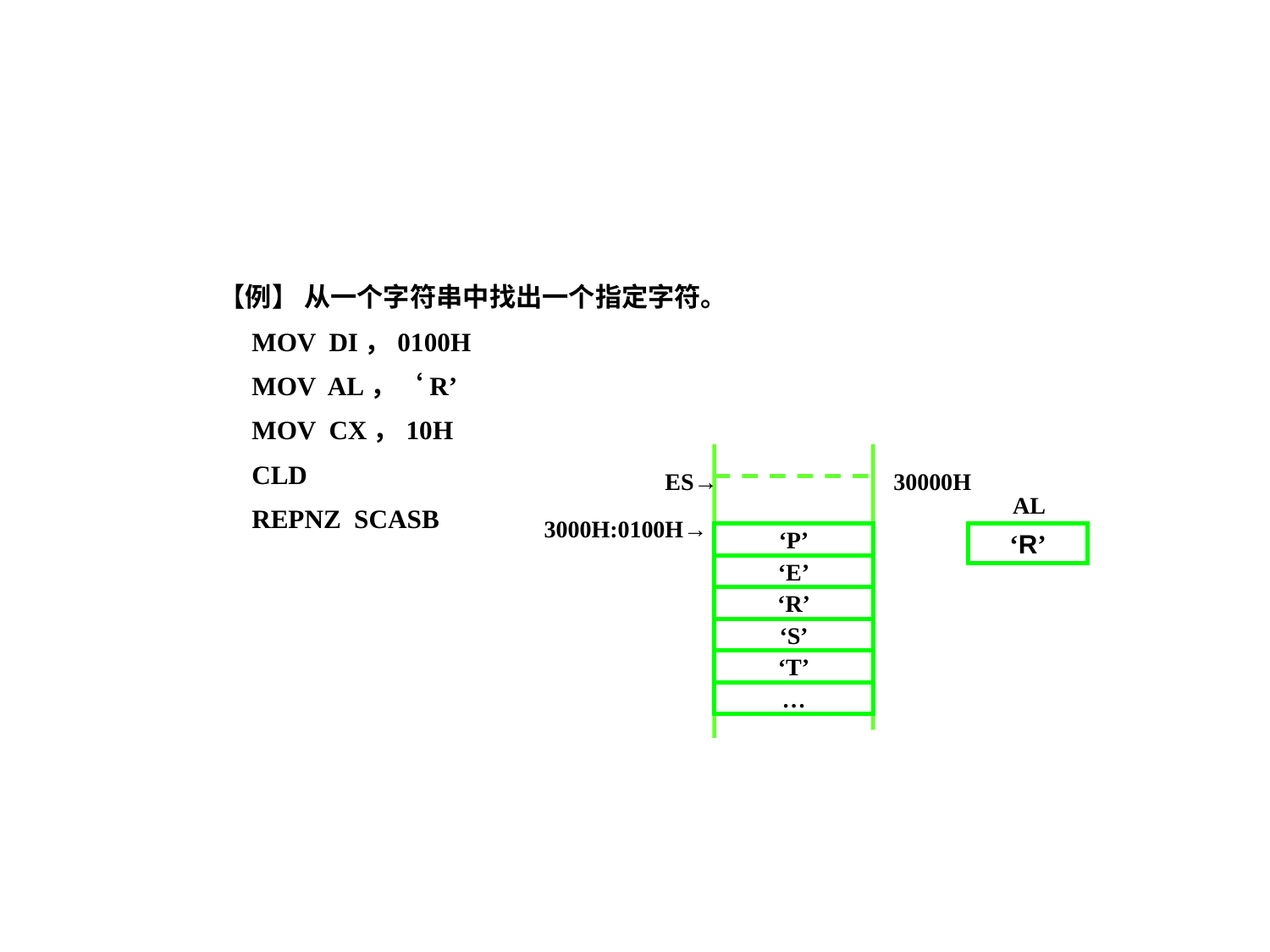

【例】 从一个字符串中找出一个指定字符。
     MOV  DI，0100H
     MOV  AL，‘R’
     MOV  CX，10H
     CLD
     REPNZ  SCASB

           ES→
30000H

AL
    3000H:0100H→
‘P’
‘R’
‘E’
‘R’
‘S’
‘T’
…